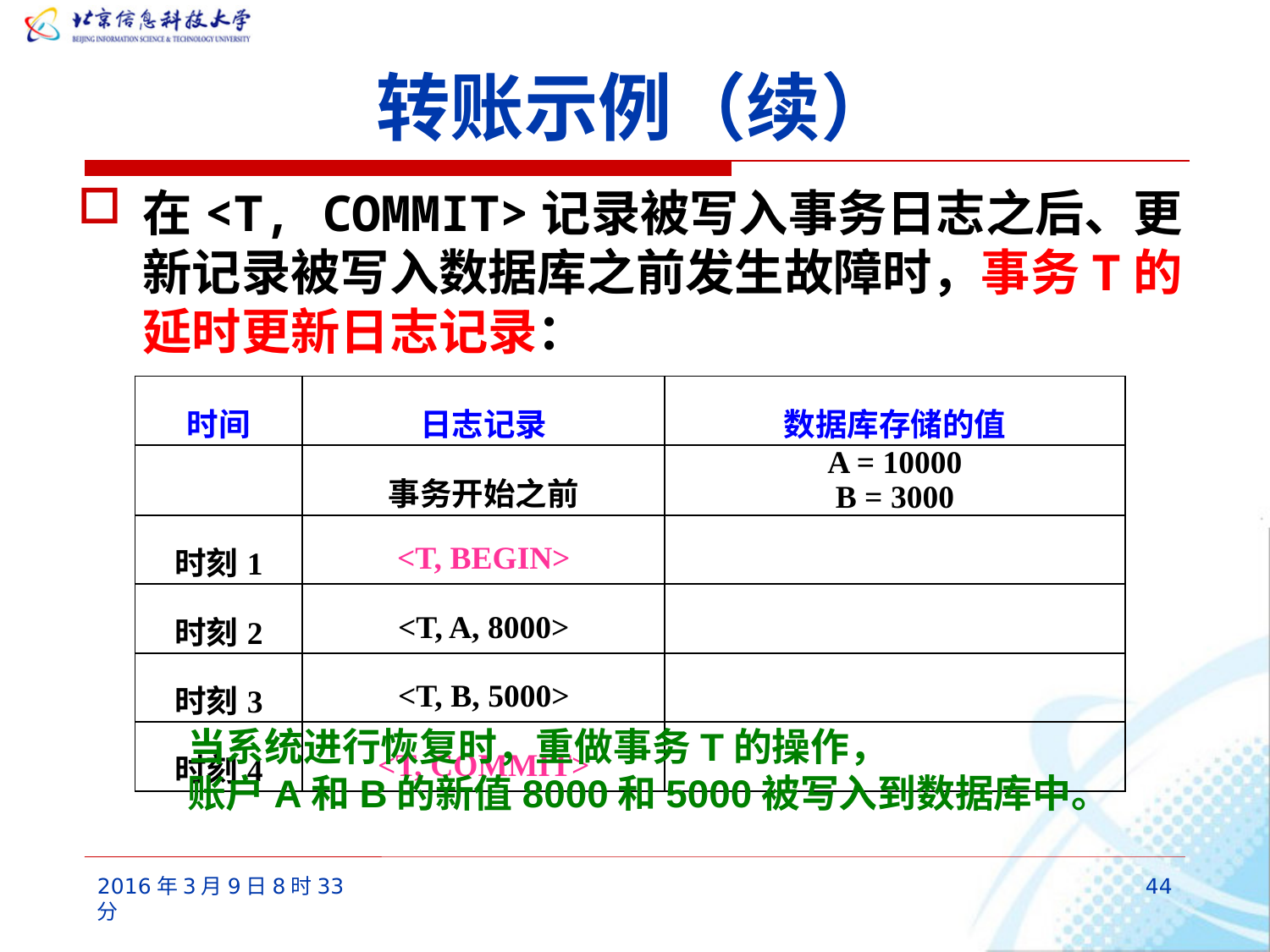

# 转账示例（续）
在<T, COMMIT>记录被写入事务日志之后、更新记录被写入数据库之前发生故障时，事务T的延时更新日志记录：
| 时间 | 日志记录 | 数据库存储的值 |
| --- | --- | --- |
|  | 事务开始之前 | A = 10000 B = 3000 |
| 时刻1 | <T, BEGIN> |  |
| 时刻2 | <T, A, 8000> |  |
| 时刻3 | <T, B, 5000> |  |
| 时刻4 | <T, COMMIT> |  |
当系统进行恢复时，重做事务T的操作，
账户A和B的新值8000和5000被写入到数据库中。
2016年3月9日8时33分
44